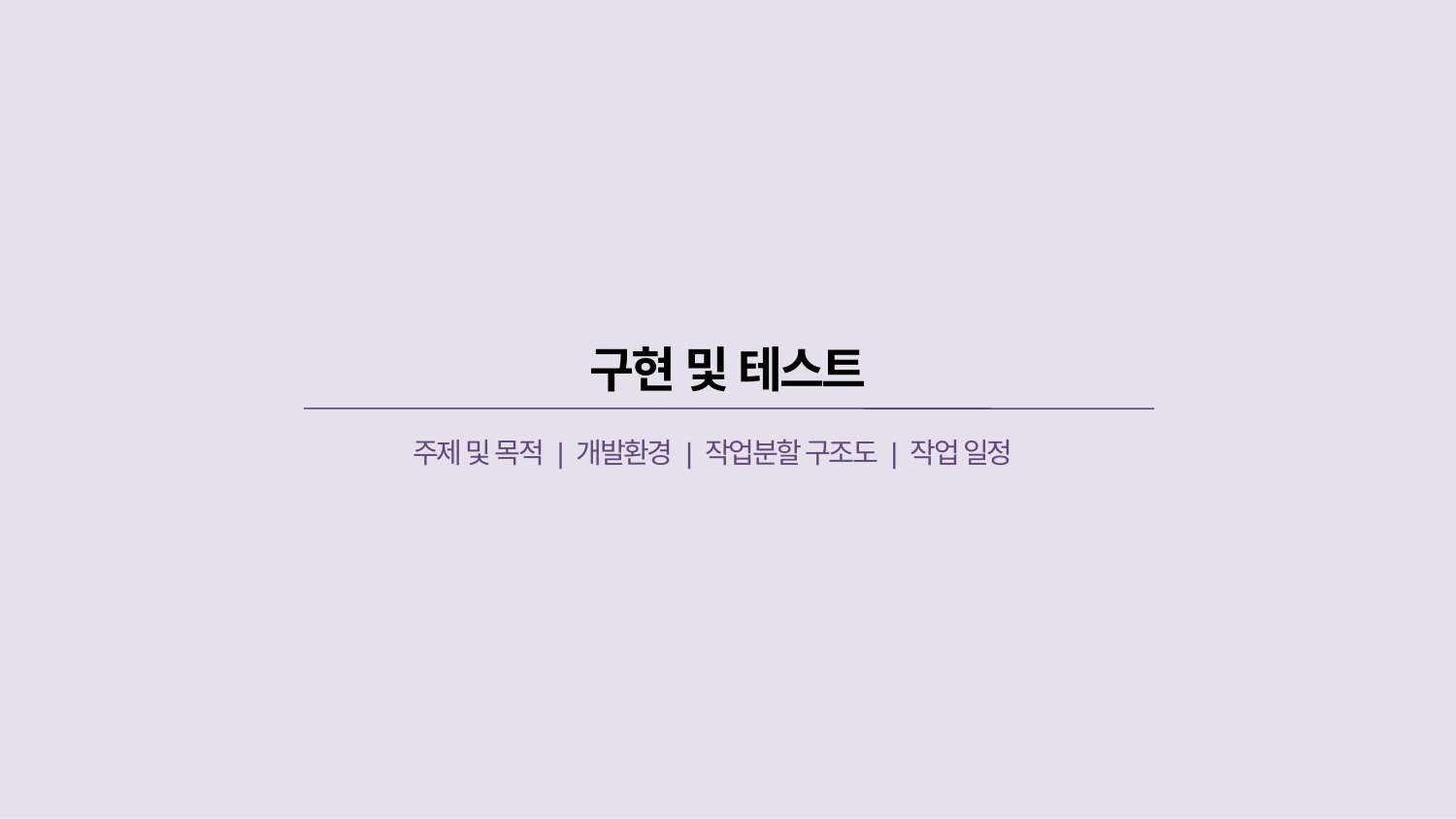

구현 및 테스트
주제 및 목적 | 개발환경 | 작업분할 구조도 | 작업 일정